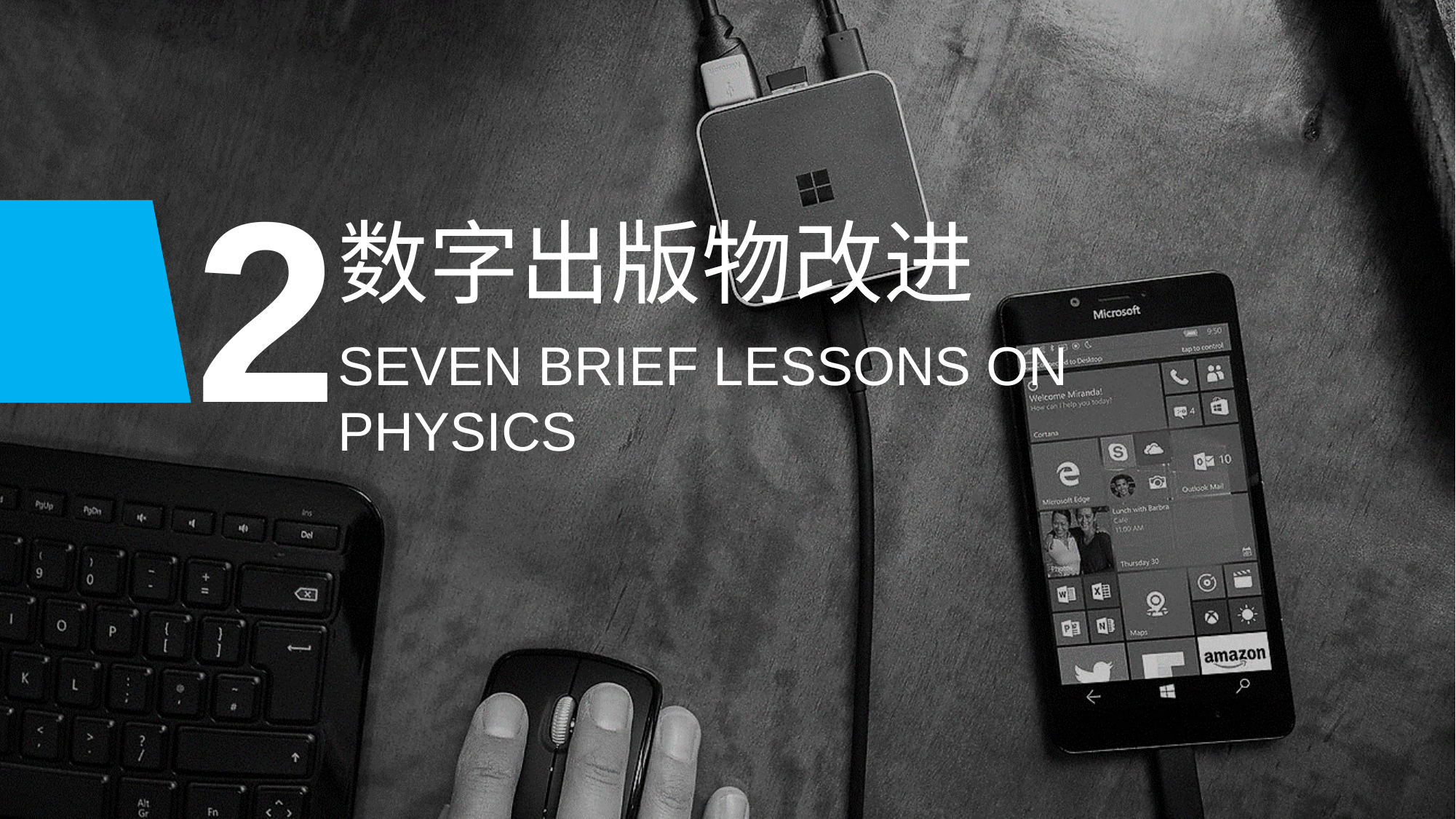

2
数字出版物改进

SEVEN BRIEF LESSONS ON PHYSICS